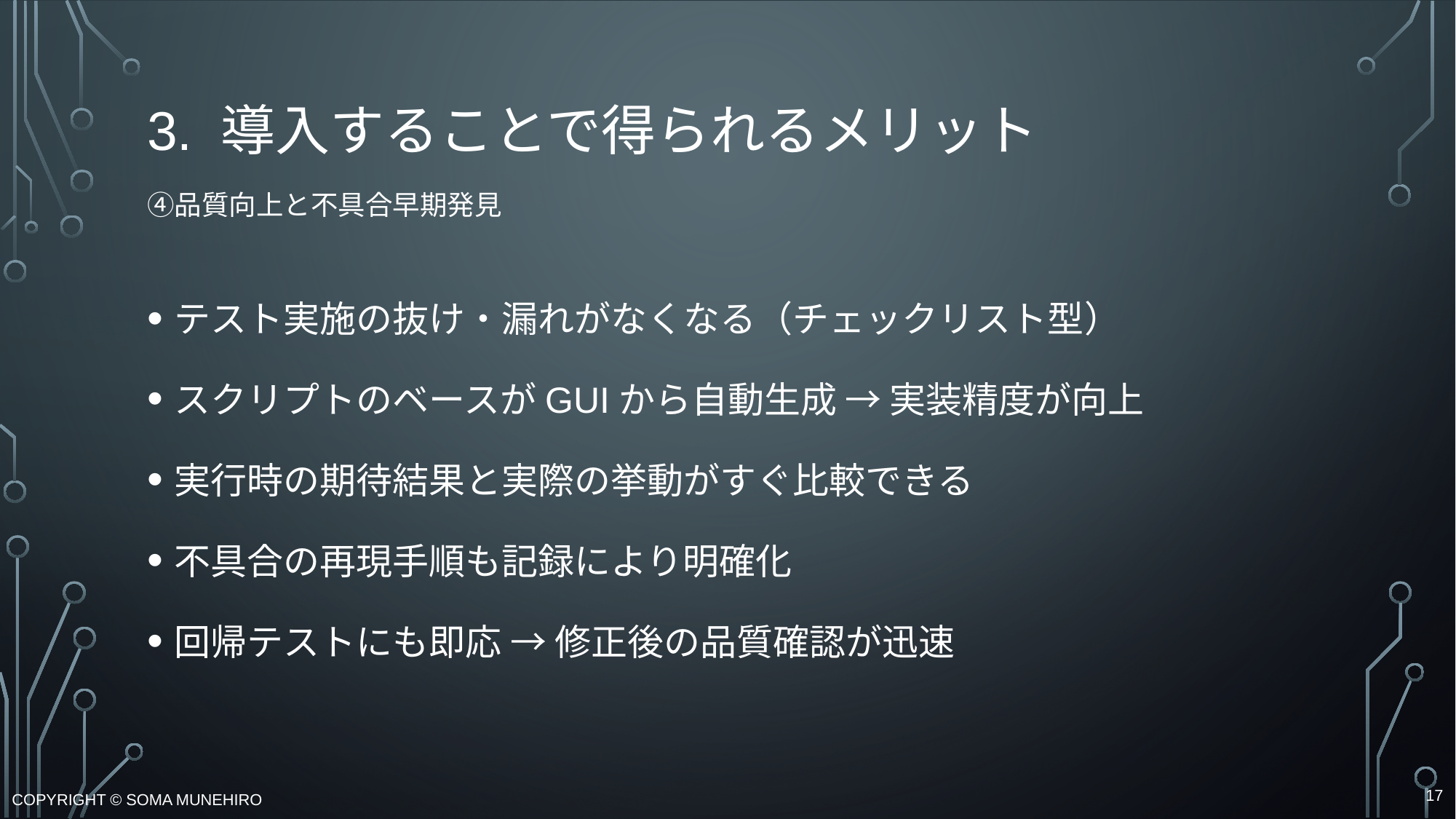

# 3. 導入することで得られるメリット ④品質向上と不具合早期発見
テスト実施の抜け・漏れがなくなる（チェックリスト型）
スクリプトのベースがGUIから自動生成 → 実装精度が向上
実行時の期待結果と実際の挙動がすぐ比較できる
不具合の再現手順も記録により明確化
回帰テストにも即応 → 修正後の品質確認が迅速
17
Copyright © Soma Munehiro